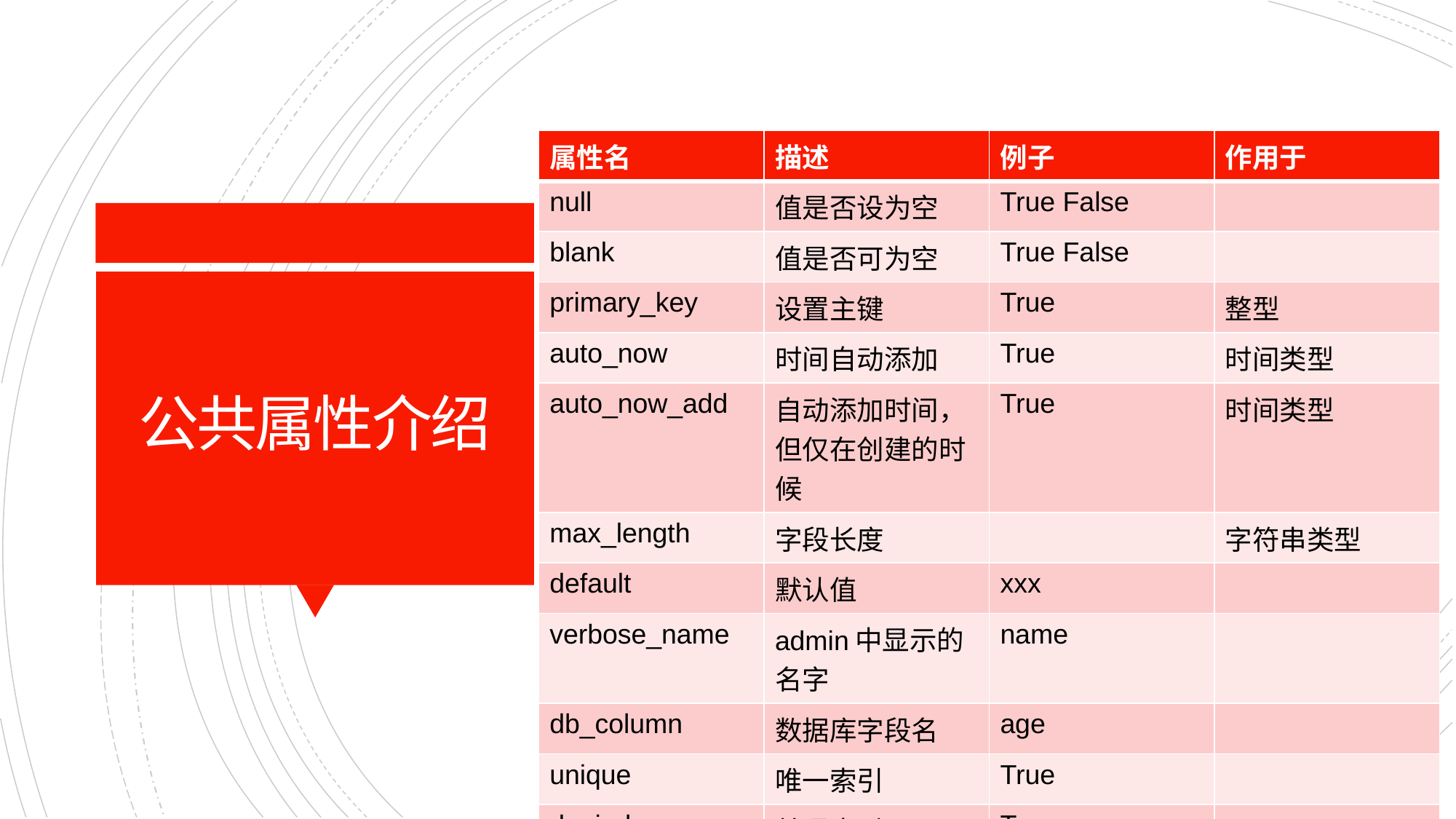

| 属性名 | 描述 | 例子 | 作用于 |
| --- | --- | --- | --- |
| null | 值是否设为空 | True False |  |
| blank | 值是否可为空 | True False |  |
| primary\_key | 设置主键 | True | 整型 |
| auto\_now | 时间自动添加 | True | 时间类型 |
| auto\_now\_add | 自动添加时间，但仅在创建的时候 | True | 时间类型 |
| max\_length | 字段长度 |  | 字符串类型 |
| default | 默认值 | xxx |  |
| verbose\_name | admin中显示的名字 | name |  |
| db\_column | 数据库字段名 | age |  |
| unique | 唯一索引 | True |  |
| de\_index | 普通索引 | True |  |
# 公共属性介绍